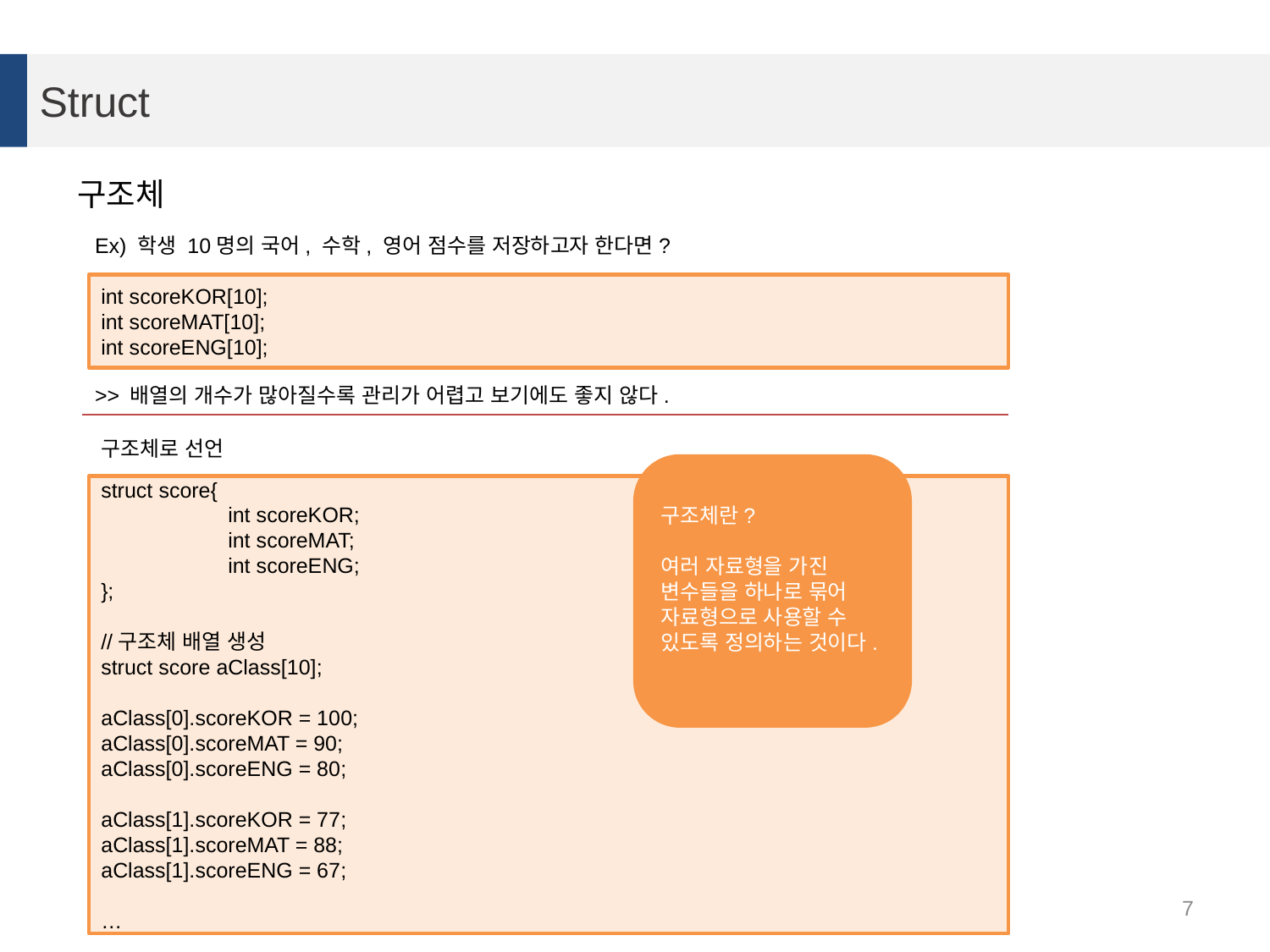

Struct
구조체
Ex) 학생 10명의 국어, 수학, 영어 점수를 저장하고자 한다면?
int scoreKOR[10];
int scoreMAT[10];
int scoreENG[10];
>> 배열의 개수가 많아질수록 관리가 어렵고 보기에도 좋지 않다.
구조체로 선언
구조체란?

여러 자료형을 가진 변수들을 하나로 묶어 자료형으로 사용할 수 있도록 정의하는 것이다.

struct score{
	int scoreKOR;
	int scoreMAT;
	int scoreENG;
};

//구조체 배열 생성
struct score aClass[10];

aClass[0].scoreKOR = 100;
aClass[0].scoreMAT = 90;
aClass[0].scoreENG = 80;

aClass[1].scoreKOR = 77;
aClass[1].scoreMAT = 88;
aClass[1].scoreENG = 67;

…
7